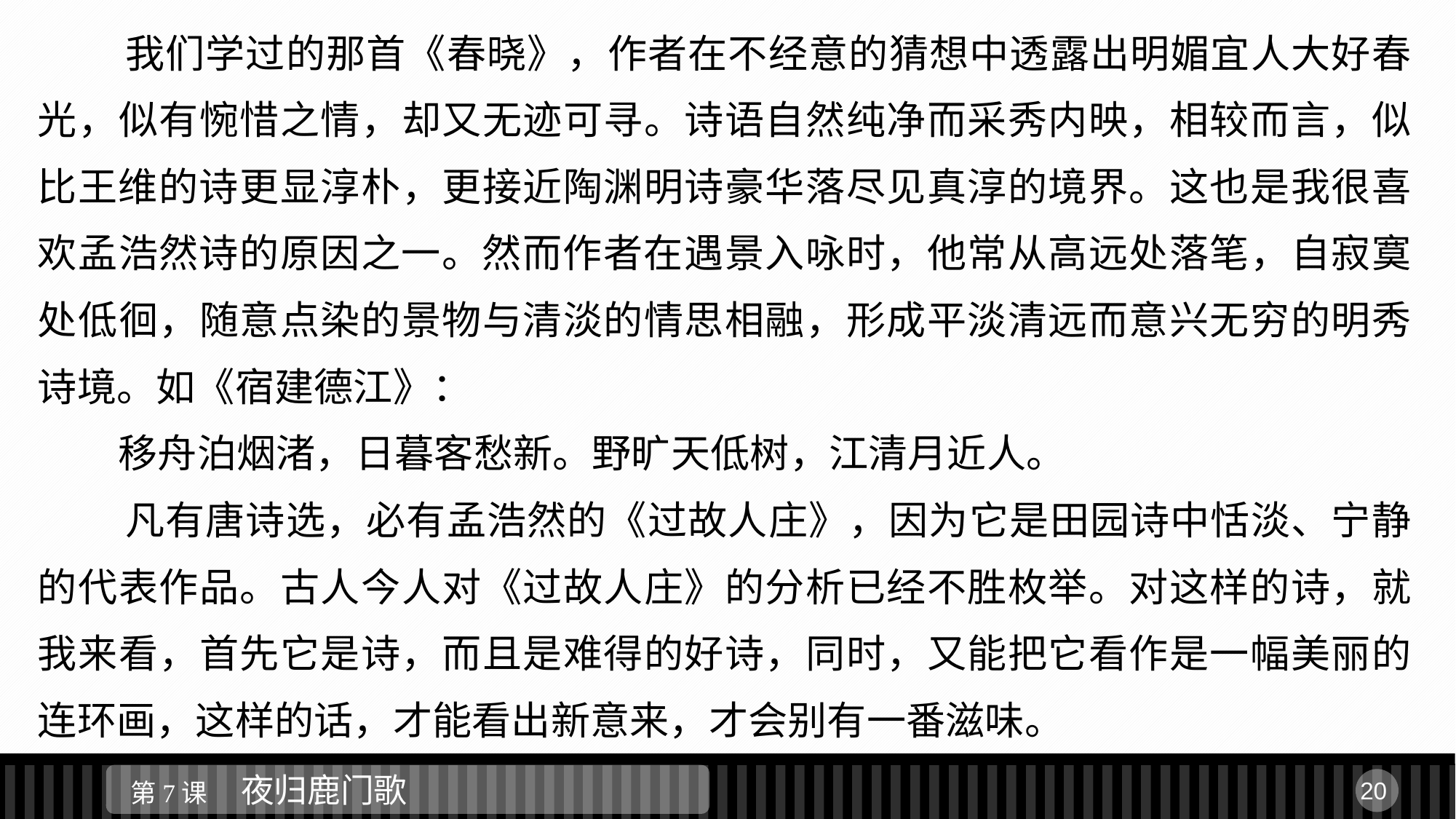

我们学过的那首《春晓》，作者在不经意的猜想中透露出明媚宜人大好春光，似有惋惜之情，却又无迹可寻。诗语自然纯净而采秀内映，相较而言，似比王维的诗更显淳朴，更接近陶渊明诗豪华落尽见真淳的境界。这也是我很喜欢孟浩然诗的原因之一。然而作者在遇景入咏时，他常从高远处落笔，自寂寞处低徊，随意点染的景物与清淡的情思相融，形成平淡清远而意兴无穷的明秀诗境。如《宿建德江》：
        移舟泊烟渚，日暮客愁新。野旷天低树，江清月近人。
        凡有唐诗选，必有孟浩然的《过故人庄》，因为它是田园诗中恬淡、宁静的代表作品。古人今人对《过故人庄》的分析已经不胜枚举。对这样的诗，就我来看，首先它是诗，而且是难得的好诗，同时，又能把它看作是一幅美丽的连环画，这样的话，才能看出新意来，才会别有一番滋味。